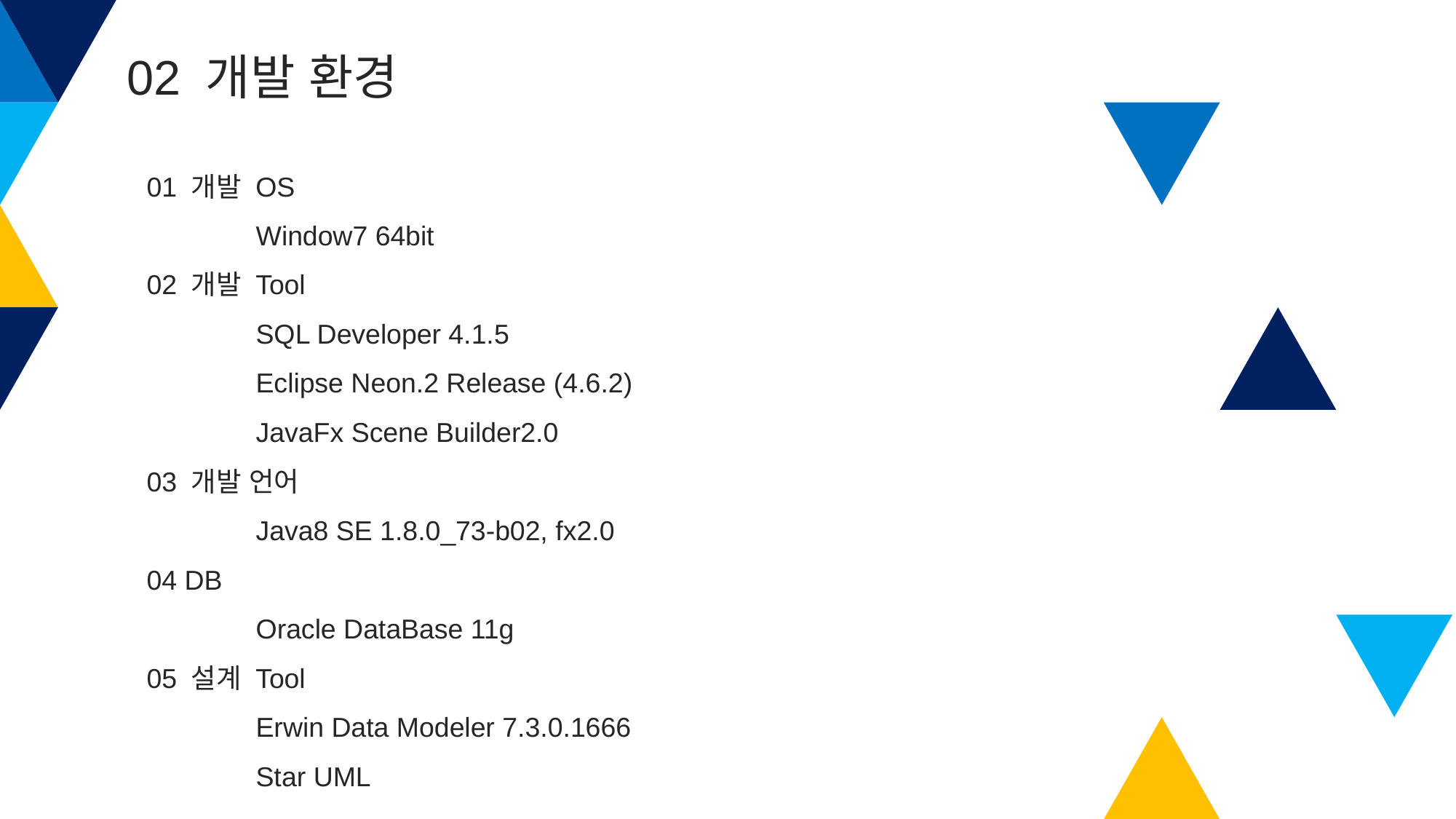

02 개발 환경
01 개발 OS
	Window7 64bit
02 개발 Tool
	SQL Developer 4.1.5
	Eclipse Neon.2 Release (4.6.2)
	JavaFx Scene Builder2.0
03 개발 언어
	Java8 SE 1.8.0_73-b02, fx2.0
04 DB
	Oracle DataBase 11g
05 설계 Tool
	Erwin Data Modeler 7.3.0.1666
	Star UML